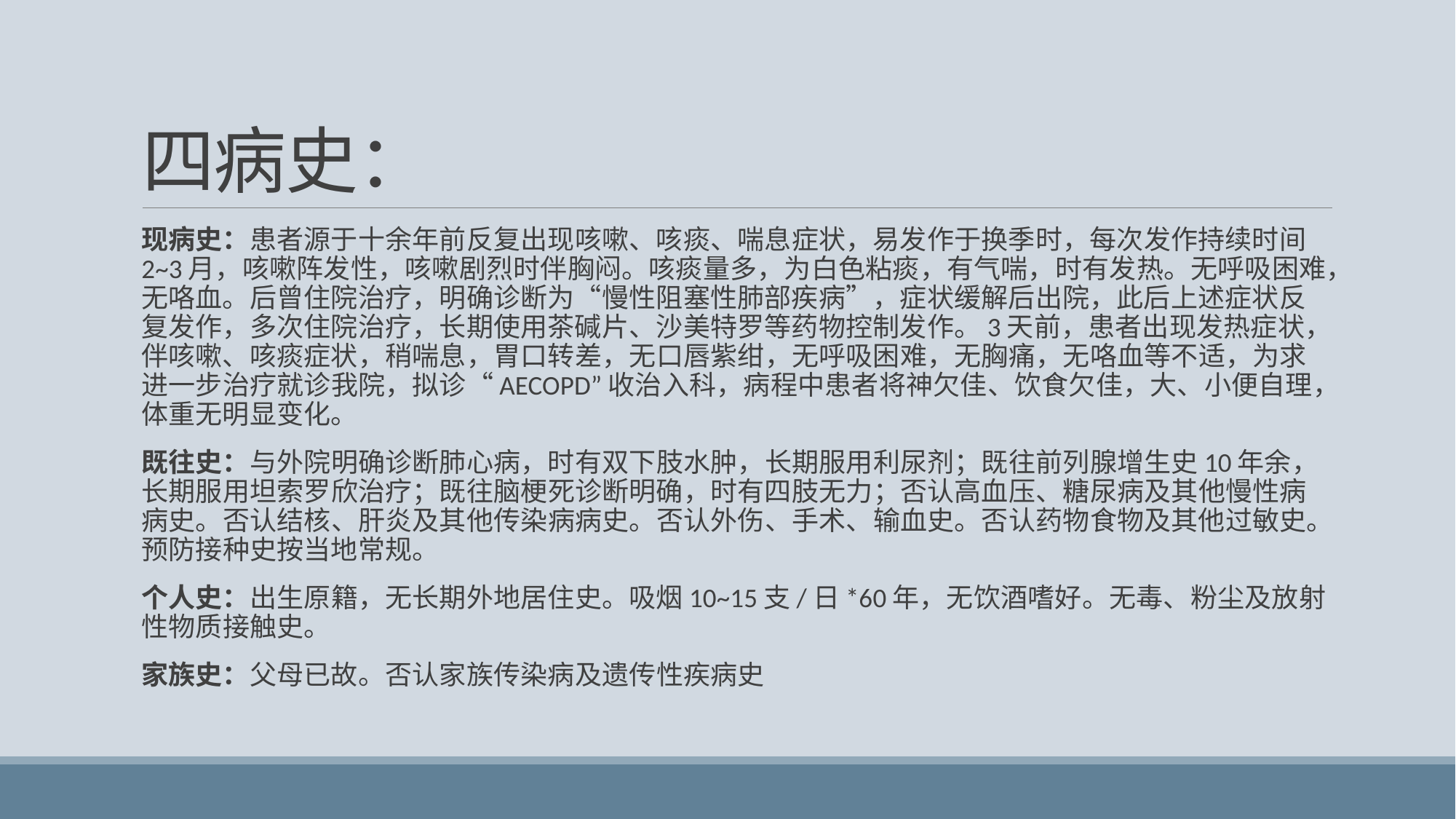

# 四病史：
现病史：患者源于十余年前反复出现咳嗽、咳痰、喘息症状，易发作于换季时，每次发作持续时间2~3月，咳嗽阵发性，咳嗽剧烈时伴胸闷。咳痰量多，为白色粘痰，有气喘，时有发热。无呼吸困难，无咯血。后曾住院治疗，明确诊断为“慢性阻塞性肺部疾病”，症状缓解后出院，此后上述症状反复发作，多次住院治疗，长期使用茶碱片、沙美特罗等药物控制发作。3天前，患者出现发热症状，伴咳嗽、咳痰症状，稍喘息，胃口转差，无口唇紫绀，无呼吸困难，无胸痛，无咯血等不适，为求进一步治疗就诊我院，拟诊“AECOPD”收治入科，病程中患者将神欠佳、饮食欠佳，大、小便自理，体重无明显变化。
既往史：与外院明确诊断肺心病，时有双下肢水肿，长期服用利尿剂；既往前列腺增生史10年余，长期服用坦索罗欣治疗；既往脑梗死诊断明确，时有四肢无力；否认高血压、糖尿病及其他慢性病病史。否认结核、肝炎及其他传染病病史。否认外伤、手术、输血史。否认药物食物及其他过敏史。预防接种史按当地常规。
个人史：出生原籍，无长期外地居住史。吸烟10~15支/日*60年，无饮酒嗜好。无毒、粉尘及放射性物质接触史。
家族史：父母已故。否认家族传染病及遗传性疾病史